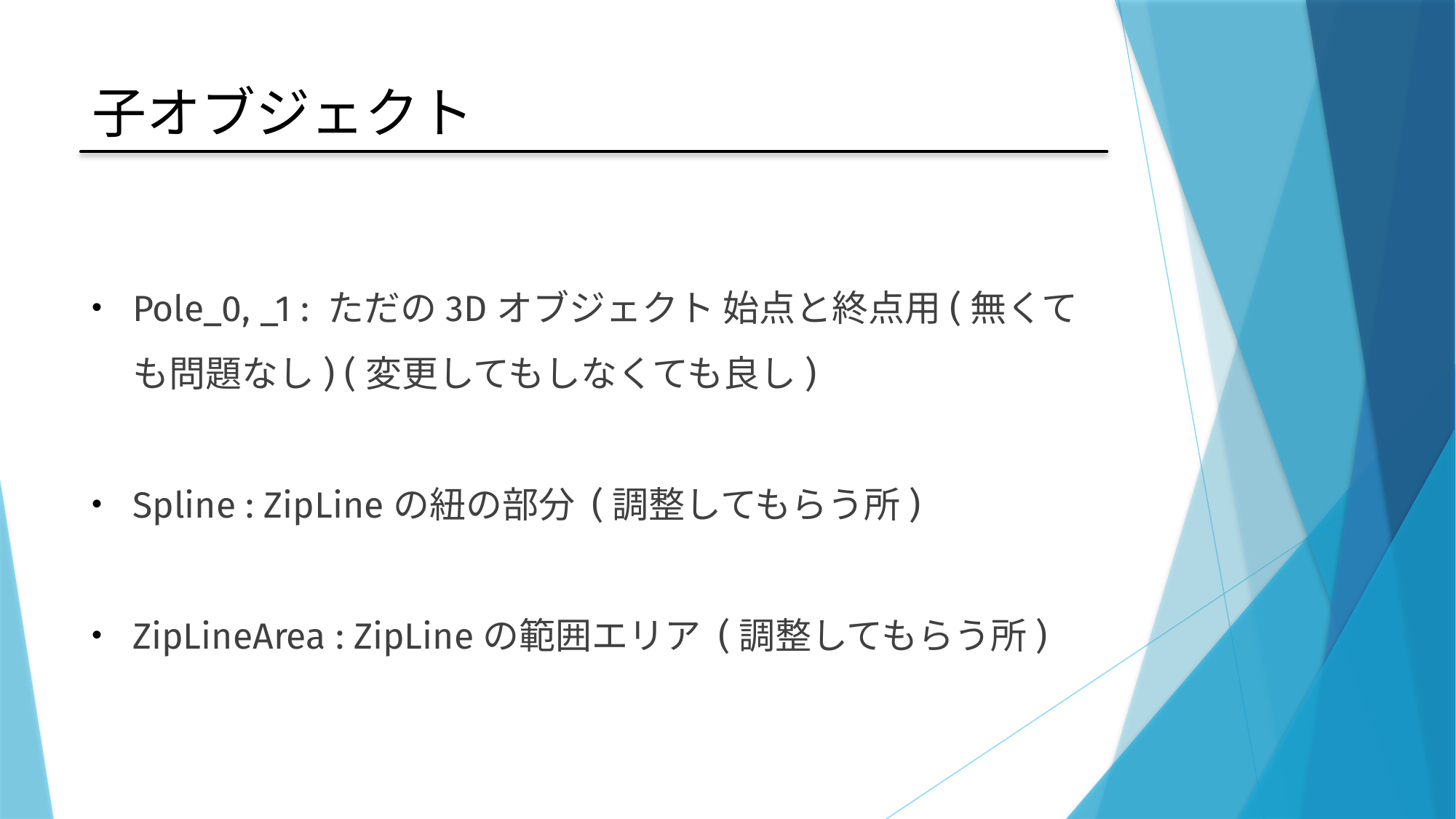

# 子オブジェクト
Pole_0, _1 : ただの3Dオブジェクト 始点と終点用(無くても問題なし) (変更してもしなくても良し)

Spline : ZipLineの紐の部分 (調整してもらう所)

ZipLineArea : ZipLineの範囲エリア (調整してもらう所)